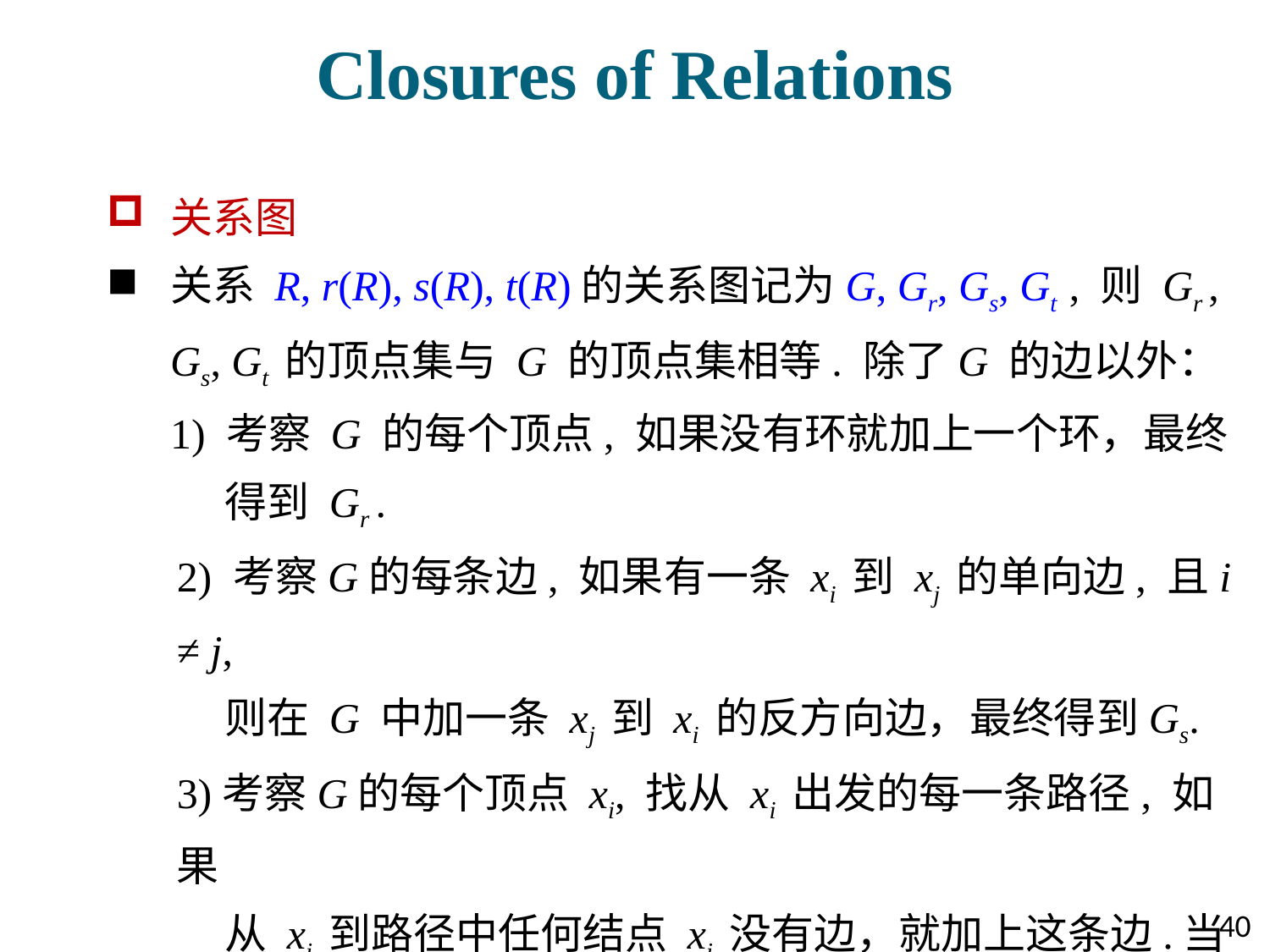

# Closures of Relations
关系图
关系 R, r(R), s(R), t(R)的关系图记为G, Gr, Gs, Gt  , 则 Gr ,
      Gs, Gt 的顶点集与 G 的顶点集相等. 除了G 的边以外：
      1) 考察 G 的每个顶点, 如果没有环就加上一个环，最终
    得到 Gr .
2) 考察G的每条边, 如果有一条 xi 到 xj 的单向边, 且i ≠ j,
    则在 G 中加一条 xj 到 xi 的反方向边，最终得到Gs.
3)考察G的每个顶点 xi, 找从 xi 出发的每一条路径, 如果
    从 xi 到路径中任何结点 xj 没有边，就加上这条边.当
    检查完所有的顶点后就得到图Gt .